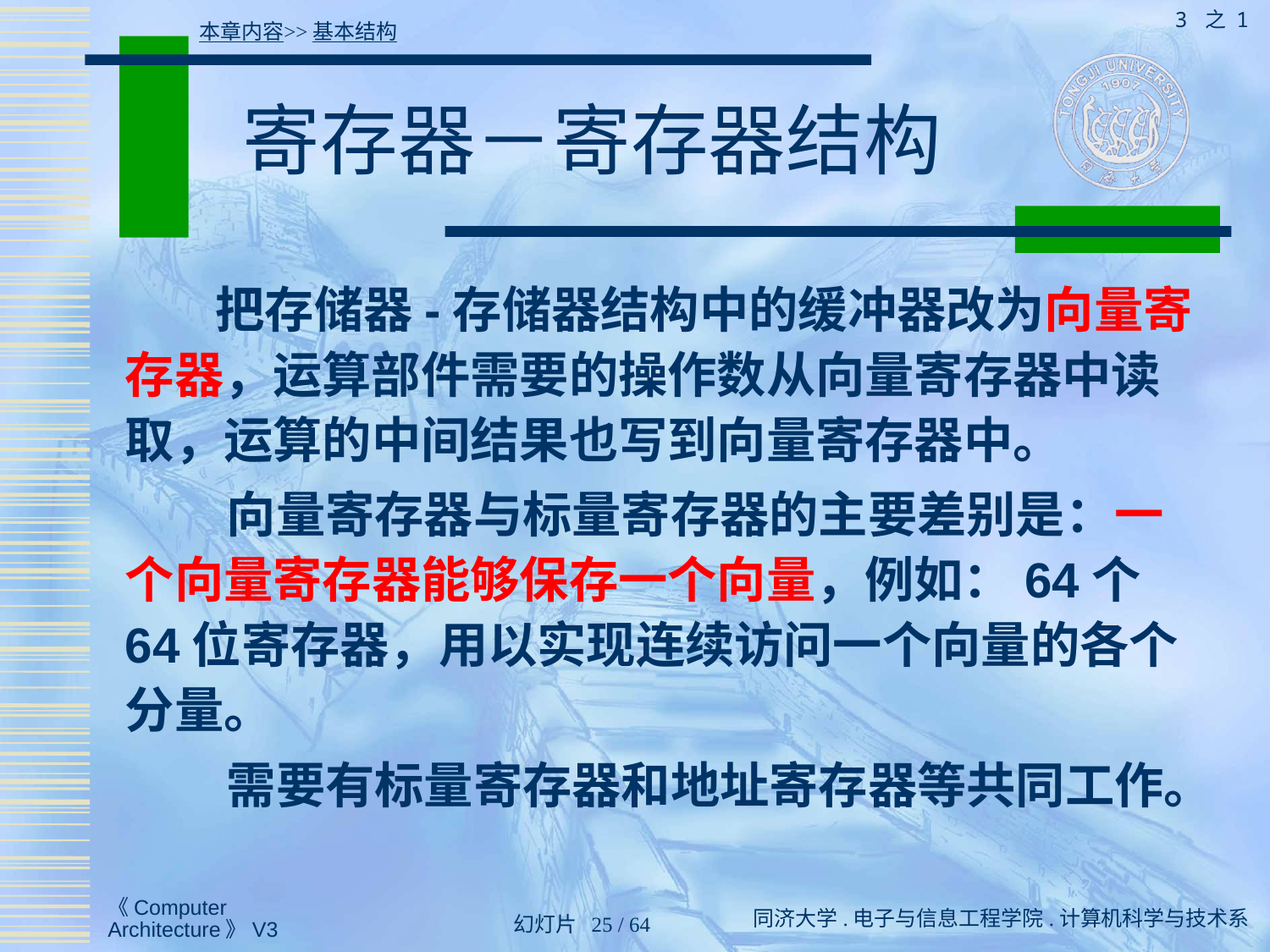

3 之 1
本章内容>>基本结构
# 寄存器－寄存器结构
       把存储器-存储器结构中的缓冲器改为向量寄存器，运算部件需要的操作数从向量寄存器中读取，运算的中间结果也写到向量寄存器中。
        向量寄存器与标量寄存器的主要差别是：一个向量寄存器能够保存一个向量，例如：64个64位寄存器，用以实现连续访问一个向量的各个分量。
        需要有标量寄存器和地址寄存器等共同工作。